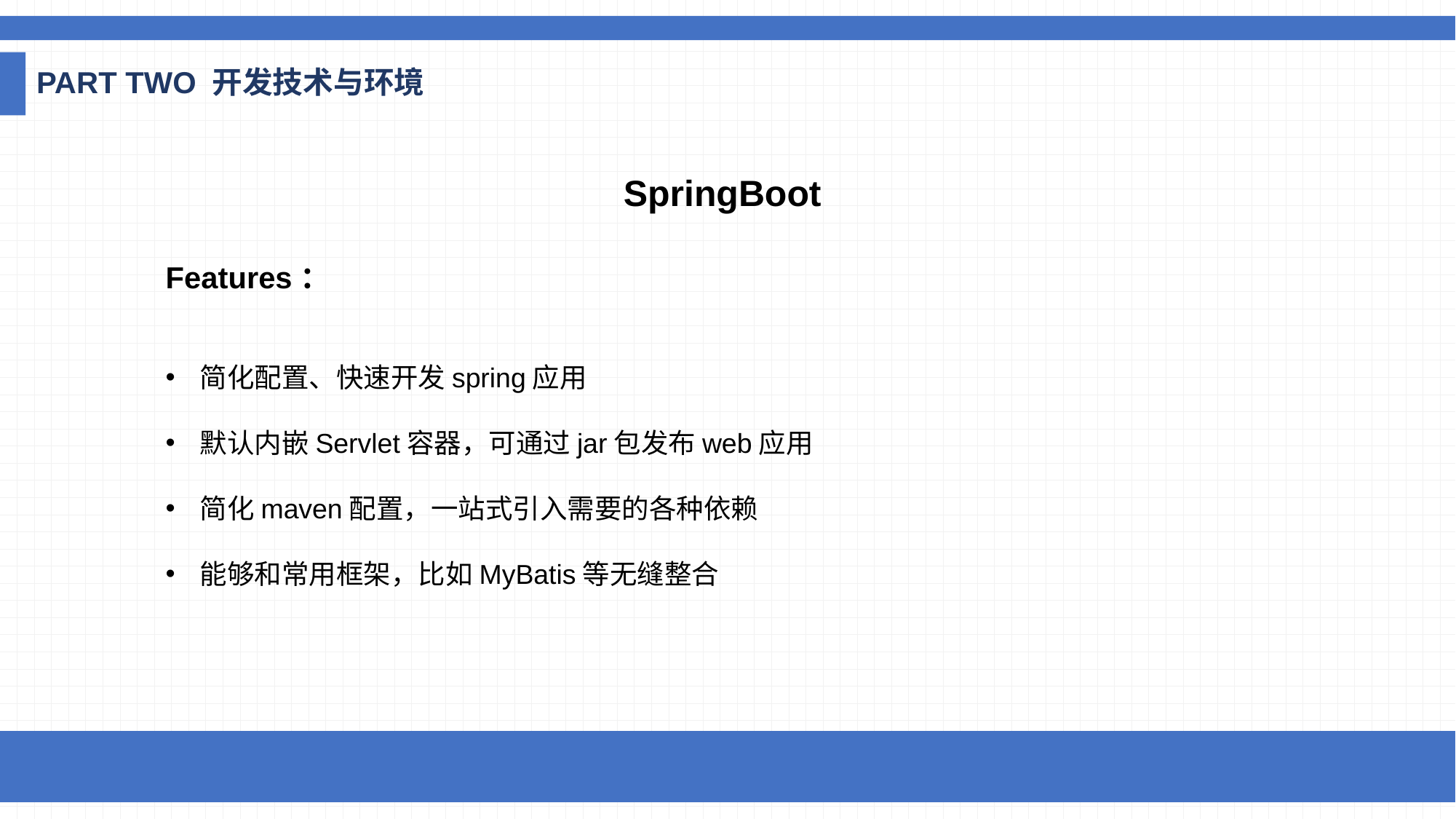

PART TWO 开发技术与环境
SpringBoot
Features：

简化配置、快速开发spring应用
默认内嵌Servlet容器，可通过jar包发布web应用
简化maven配置，一站式引入需要的各种依赖
能够和常用框架，比如MyBatis等无缝整合